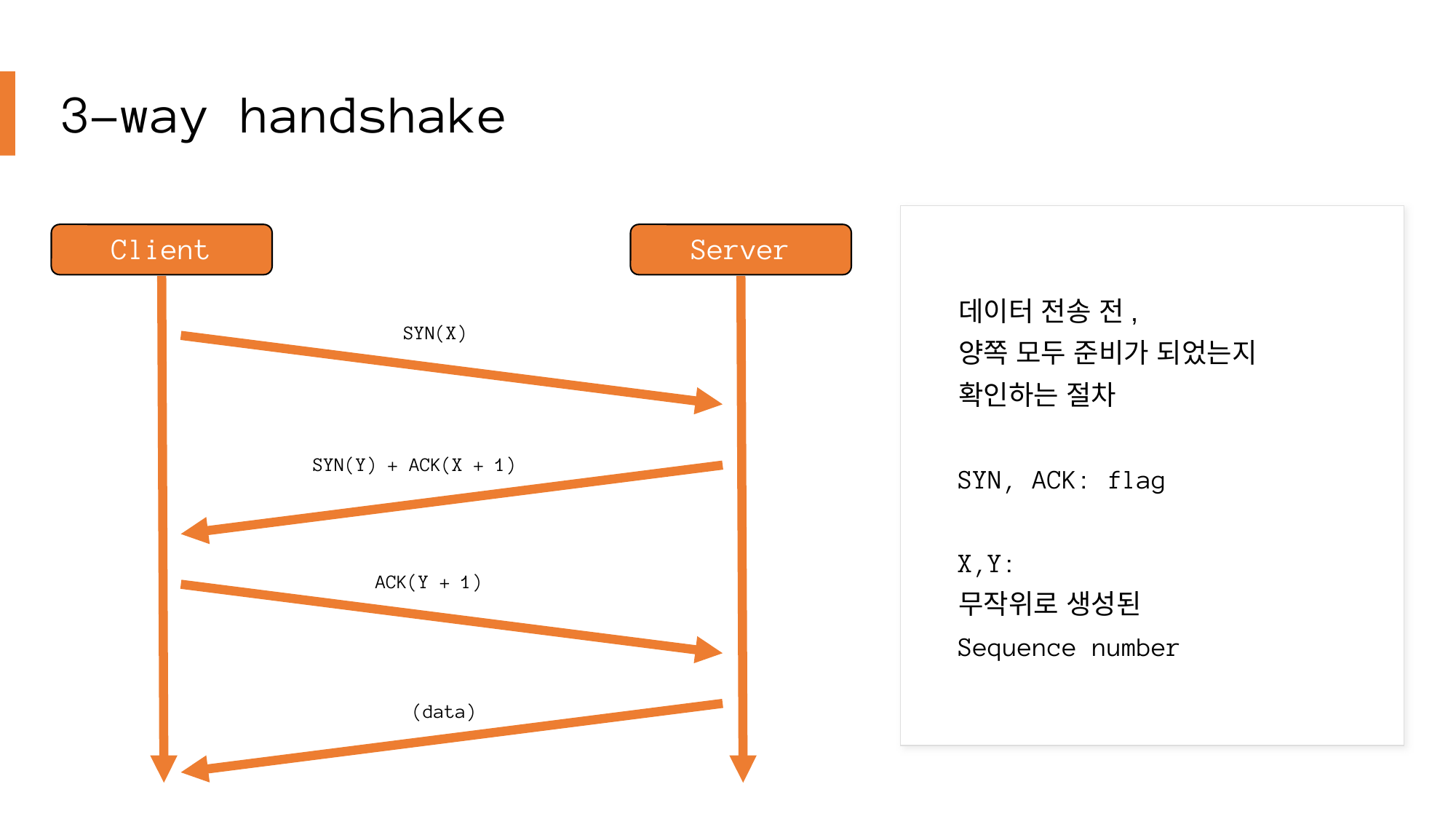

# 3-way handshake

Client
Server
데이터 전송 전,
양쪽 모두 준비가 되었는지
확인하는 절차

SYN, ACK: flag

X,Y:
무작위로 생성된
Sequence number
SYN(X)
SYN(Y) + ACK(X + 1)
ACK(Y + 1)
(data)